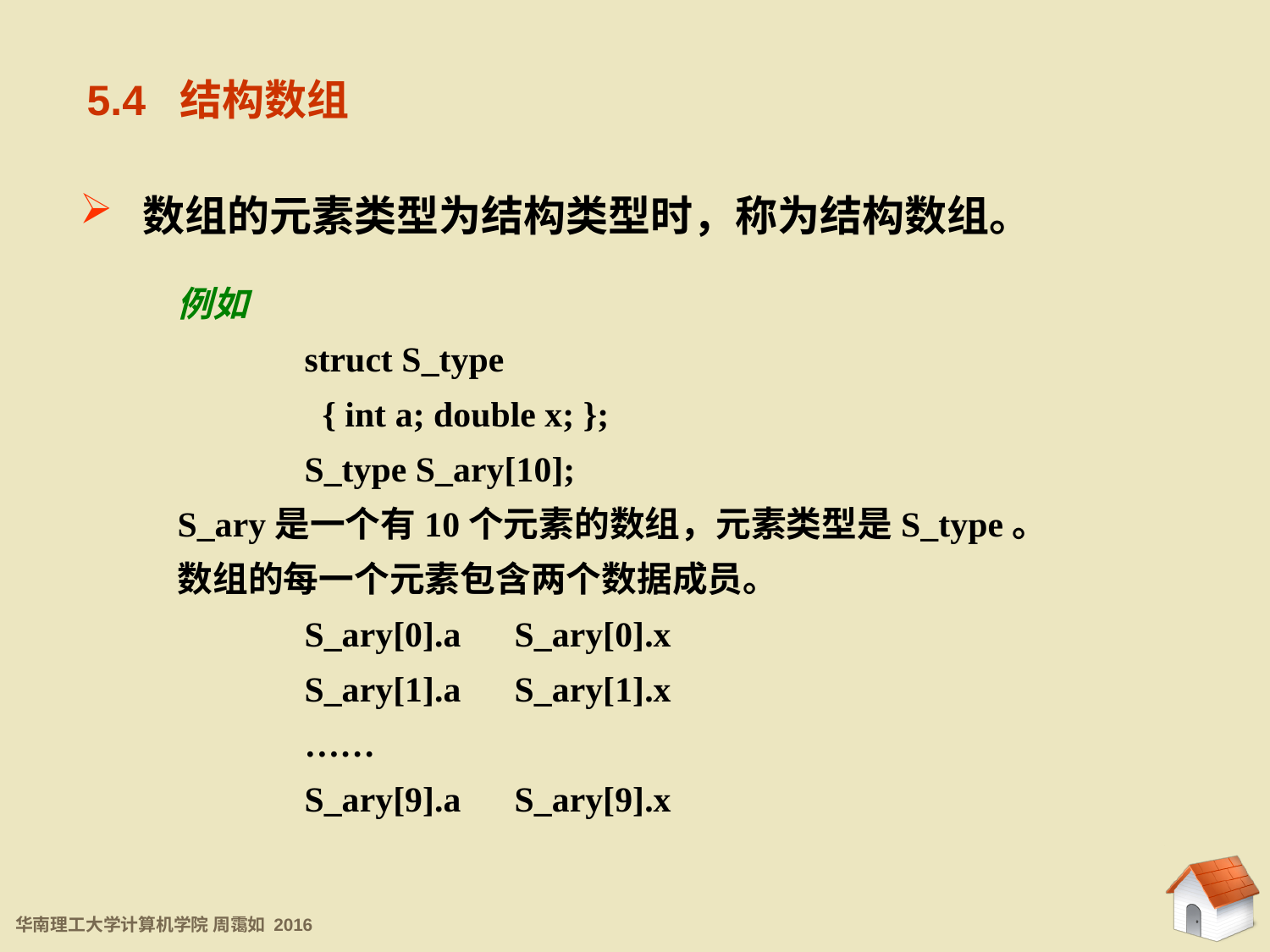

5.2  结构数组
5.4  结构数组
  数组的元素类型为结构类型时，称为结构数组。
例如
	struct S_type
	  { int a; double x; };
	S_type S_ary[10];
S_ary是一个有10个元素的数组，元素类型是S_type。
数组的每一个元素包含两个数据成员。
	S_ary[0].a      S_ary[0].x
	S_ary[1].a      S_ary[1].x
	……
	S_ary[9].a      S_ary[9].x